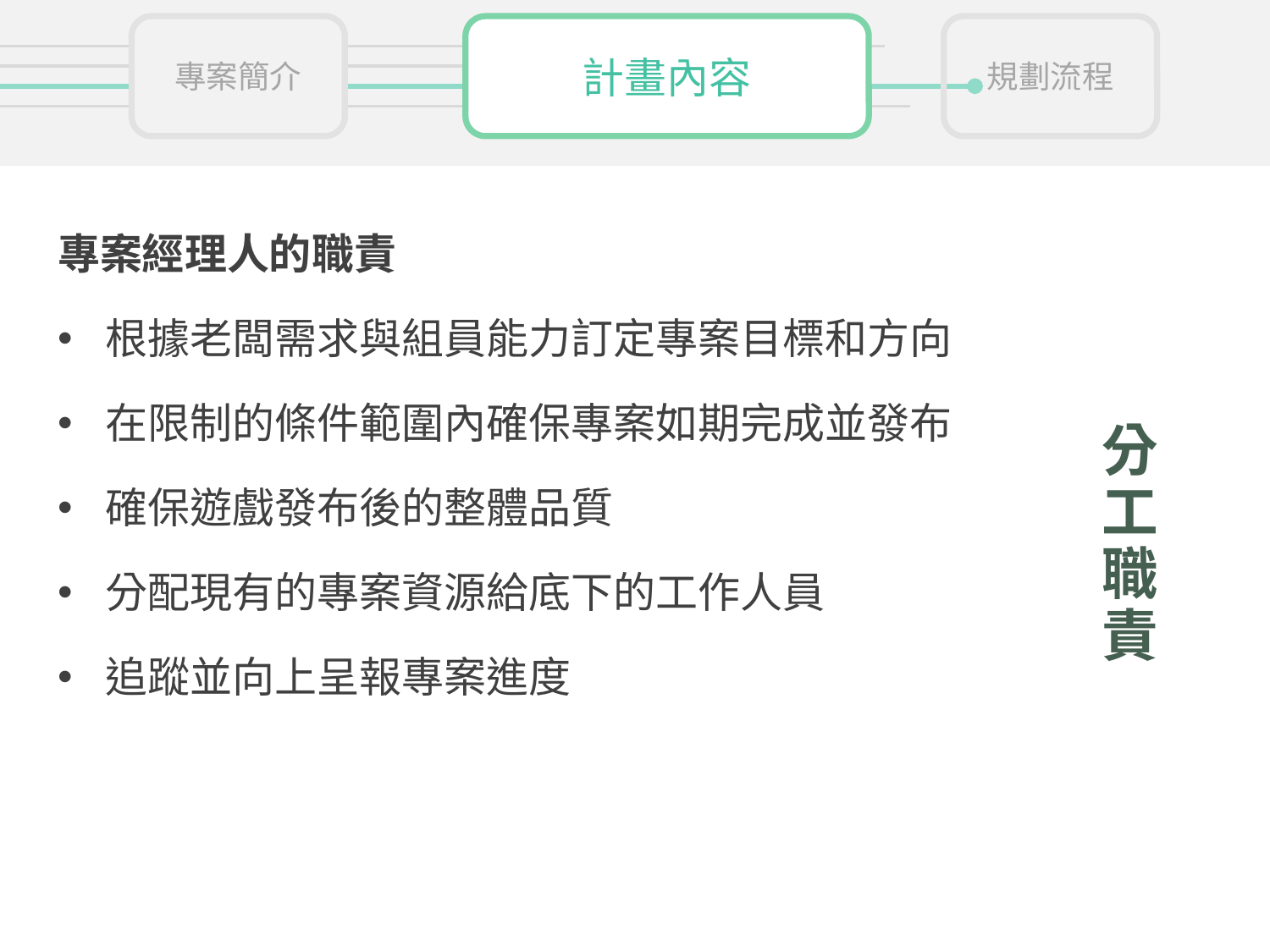

專案經理人的職責
根據老闆需求與組員能力訂定專案目標和方向
在限制的條件範圍內確保專案如期完成並發布
確保遊戲發布後的整體品質
分配現有的專案資源給底下的工作人員
追蹤並向上呈報專案進度
# 分工職責